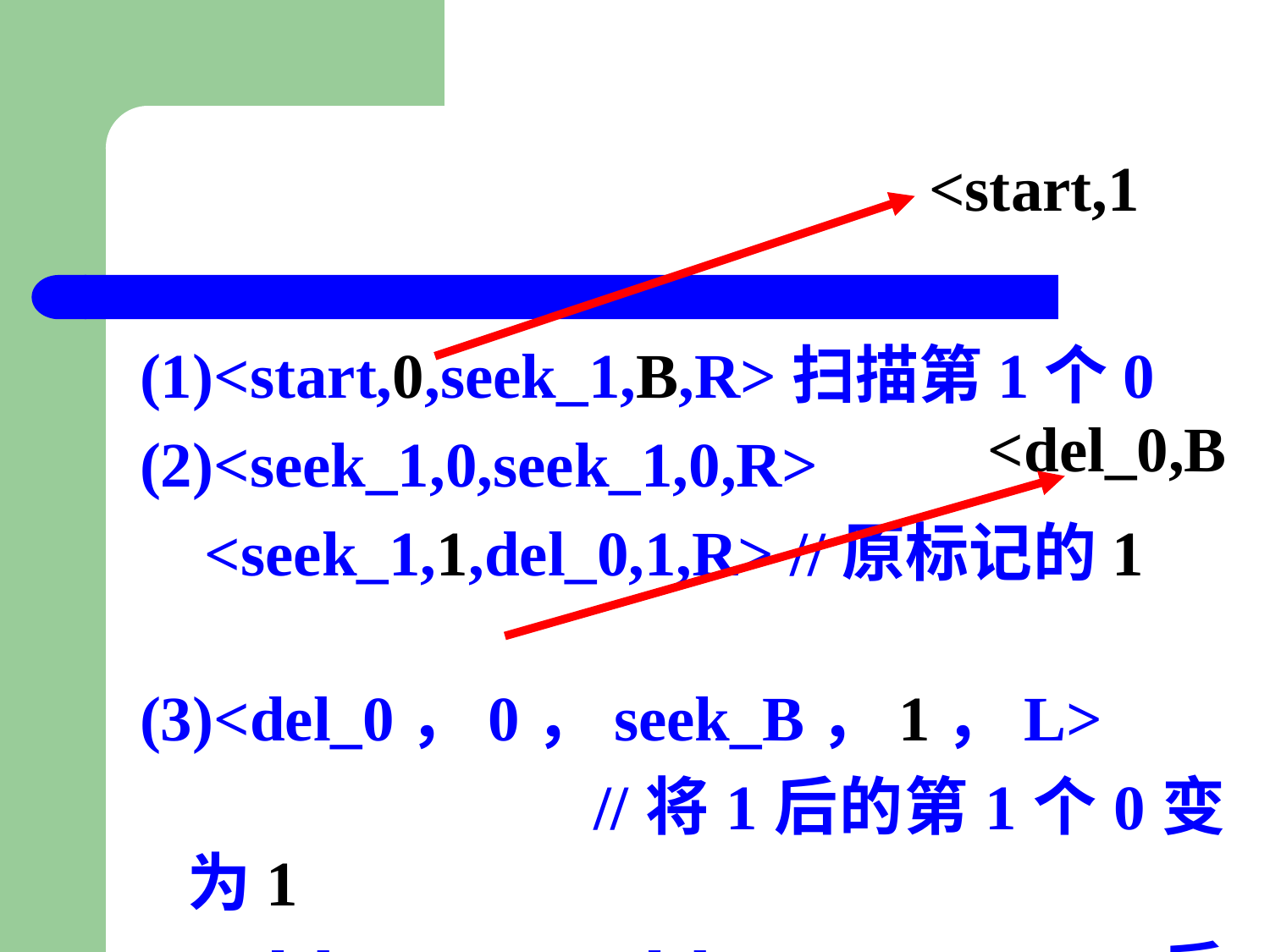

#
<start,1

(1)<start,0,seek_1,B,R>扫描第1个0
(2)<seek_1,0,seek_1,0,R>
    <seek_1,1,del_0,1,R> //原标记的1
(3)<del_0，0，seek_B，1，L>
                          //将1后的第1个0变为1
    <del_0，1，del_0，1，R> //后加的
<del_0,B